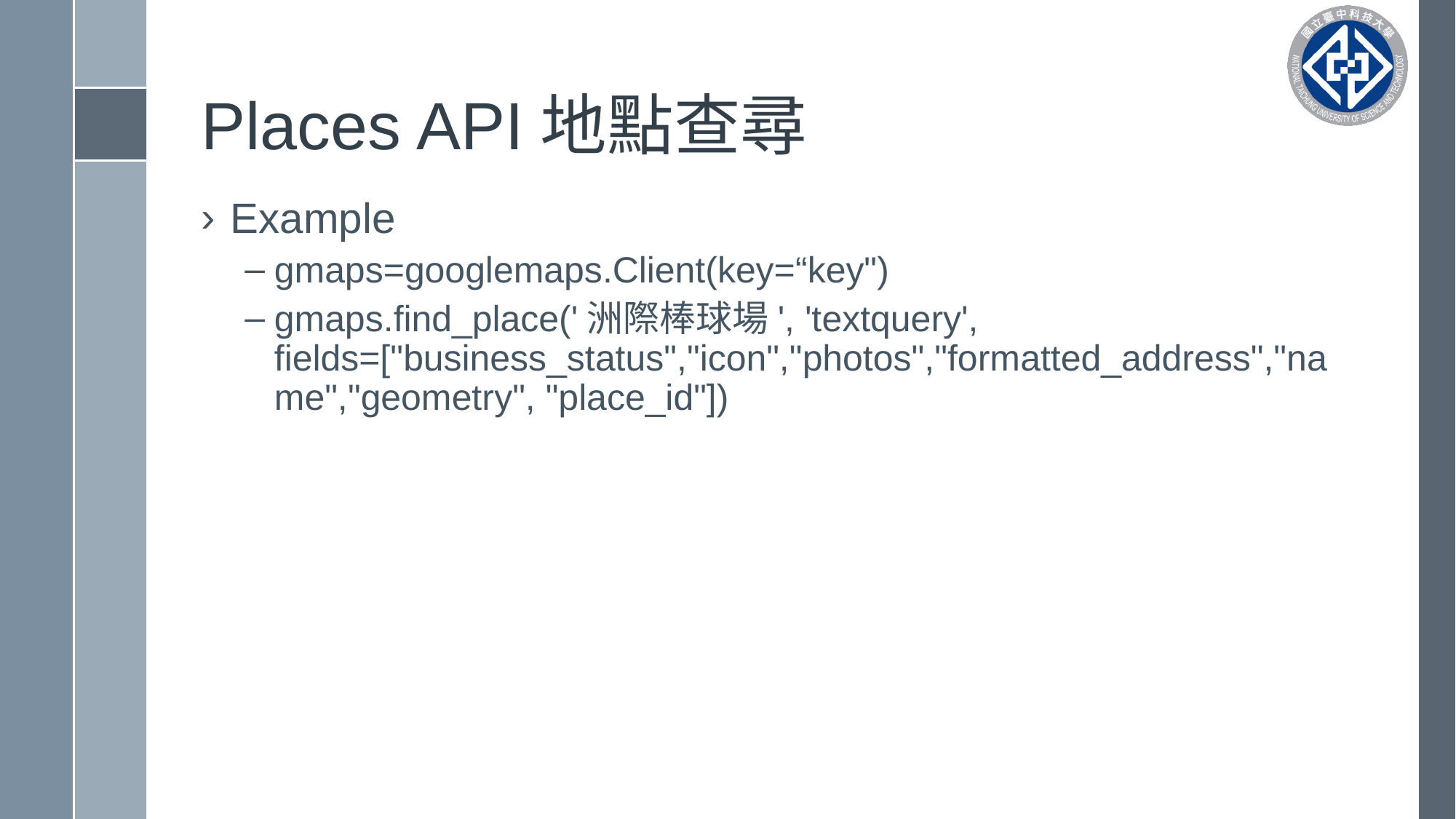

# Places API地點查尋
Example
gmaps=googlemaps.Client(key=“key")
gmaps.find_place('洲際棒球場', 'textquery', fields=["business_status","icon","photos","formatted_address","name","geometry", "place_id"])